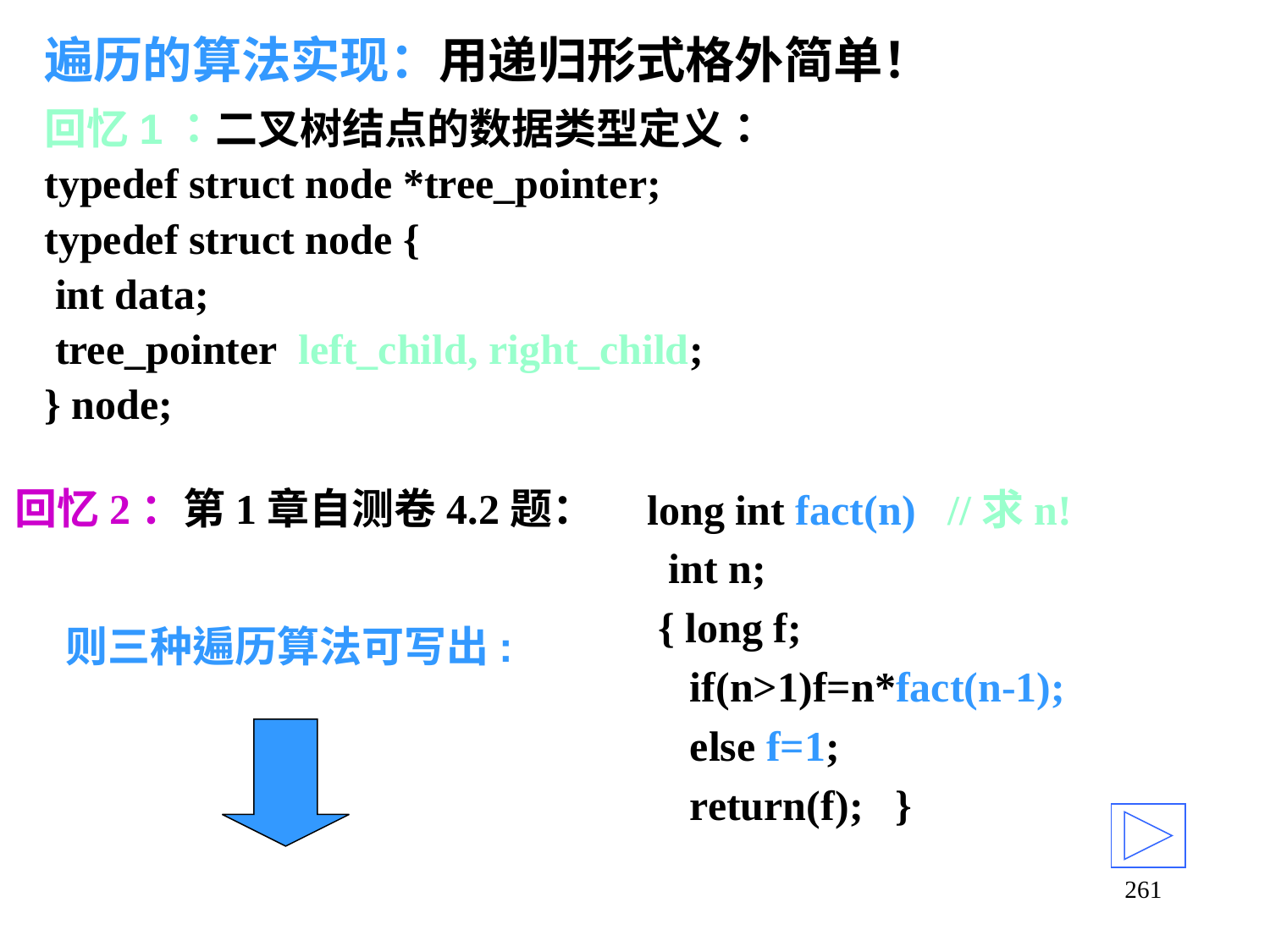

# 遍历的算法实现：用递归形式格外简单！
回忆1：二叉树结点的数据类型定义：
typedef struct node *tree_pointer;
typedef struct node {
 int data;
 tree_pointer  left_child, right_child;
} node;
回忆2：第1章自测卷4.2题：
long int fact(n)   //求n!
  int n;
 { long f;
    if(n>1)f=n*fact(n-1);
    else f=1;
    return(f);   }
则三种遍历算法可写出:

261